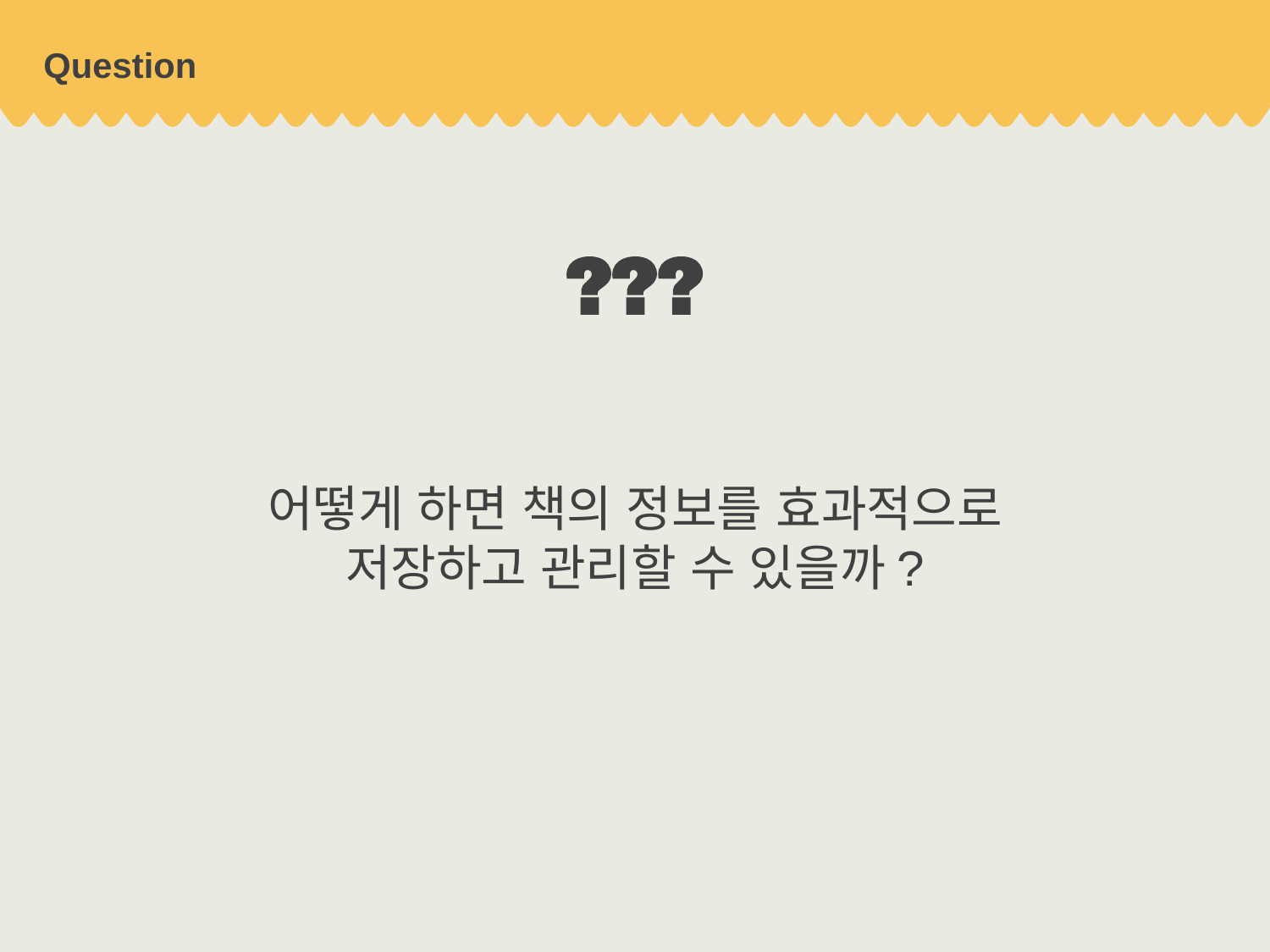

# Question
???
어떻게 하면 책의 정보를 효과적으로 저장하고 관리할 수 있을까?